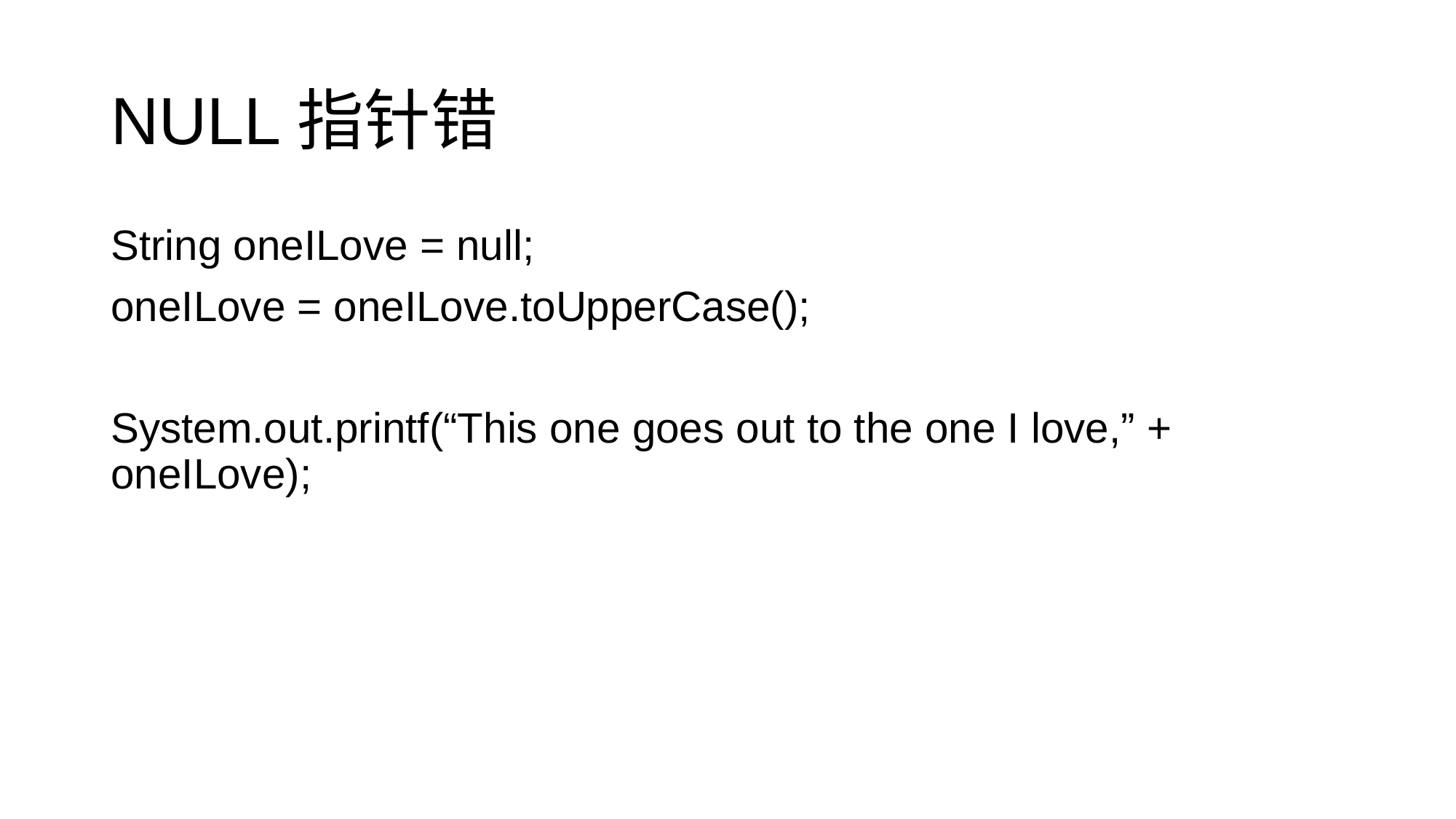

# NULL指针错
String oneILove = null;
oneILove = oneILove.toUpperCase();

System.out.printf(“This one goes out to the one I love,” + oneILove);